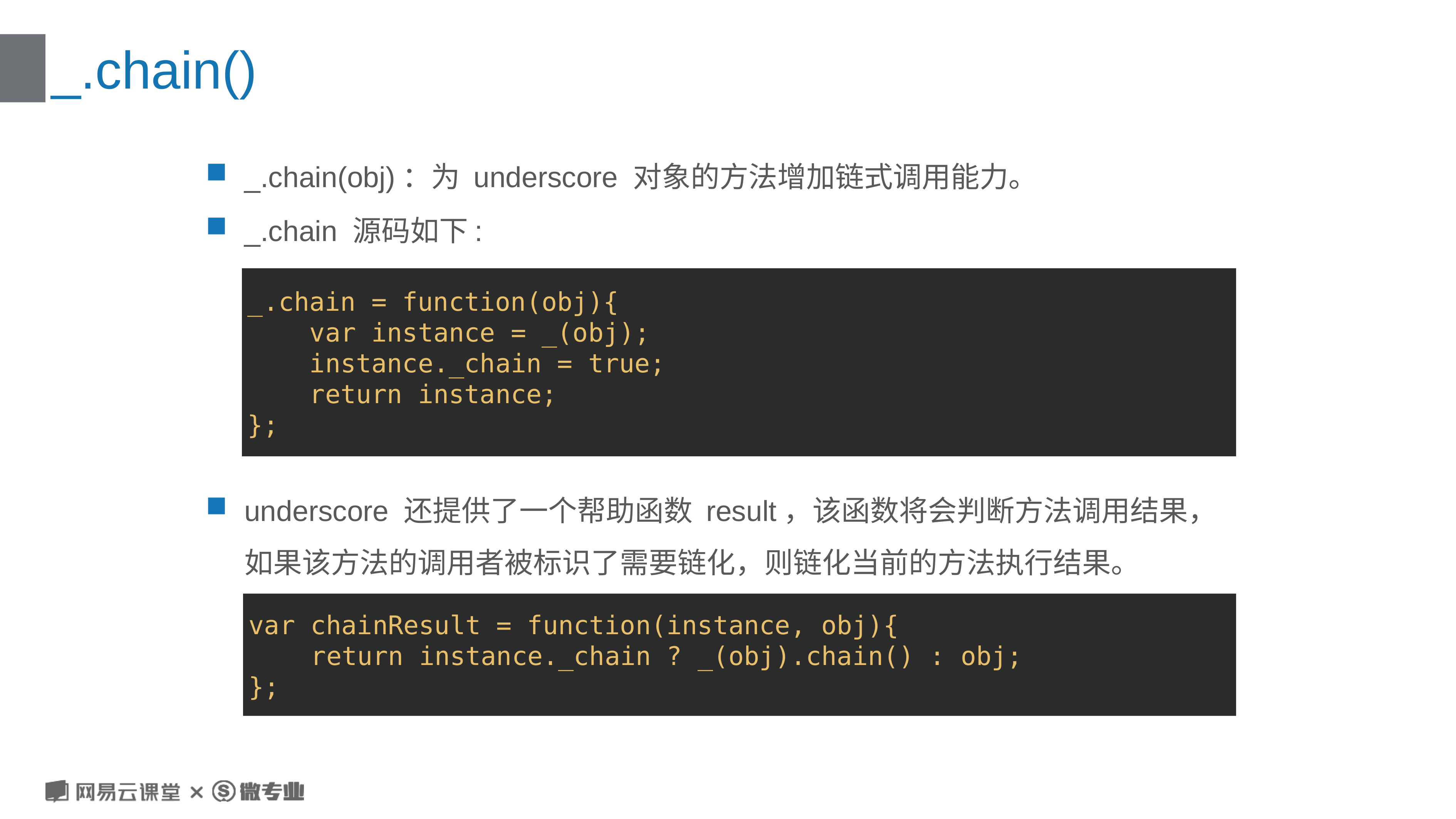

# _.chain()
_.chain(obj)：为 underscore 对象的方法增加链式调用能力。
_.chain 源码如下:
_.chain = function(obj){
    var instance = _(obj);
    instance._chain = true;
    return instance;
};

2级DOM中增加定义了DOM事件模型的概念。

“DOM2级事件”规定的事件流包括3个阶段：事件捕获阶段、处于目标阶段和事件冒泡阶段。首先发生的是事件捕获，然后处于目标阶段，最后才事件冒泡。

underscore 还提供了一个帮助函数 result，该函数将会判断方法调用结果，如果该方法的调用者被标识了需要链化，则链化当前的方法执行结果。
var chainResult = function(instance, obj){
    return instance._chain ? _(obj).chain() : obj;
};